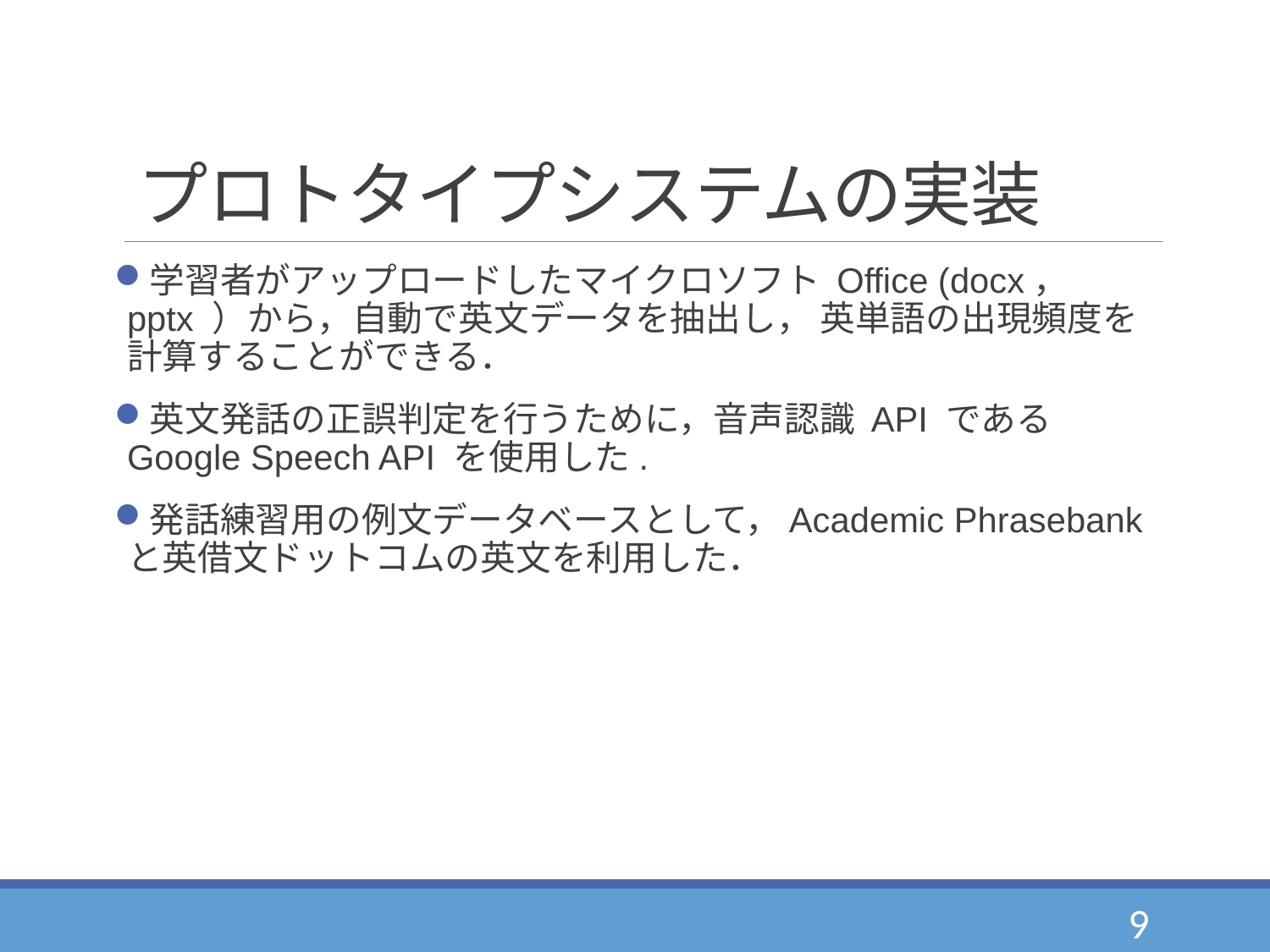

# プロトタイプシステムの実装
学習者がアップロードしたマイクロソフト Office (docx， pptx ）から，自動で英文データを抽出し， 英単語の出現頻度を計算することができる．
英文発話の正誤判定を行うために，音声認識 API である Google Speech API を使用した.
発話練習用の例文データベースとして，Academic Phrasebankと英借文ドットコムの英文を利用した．

9